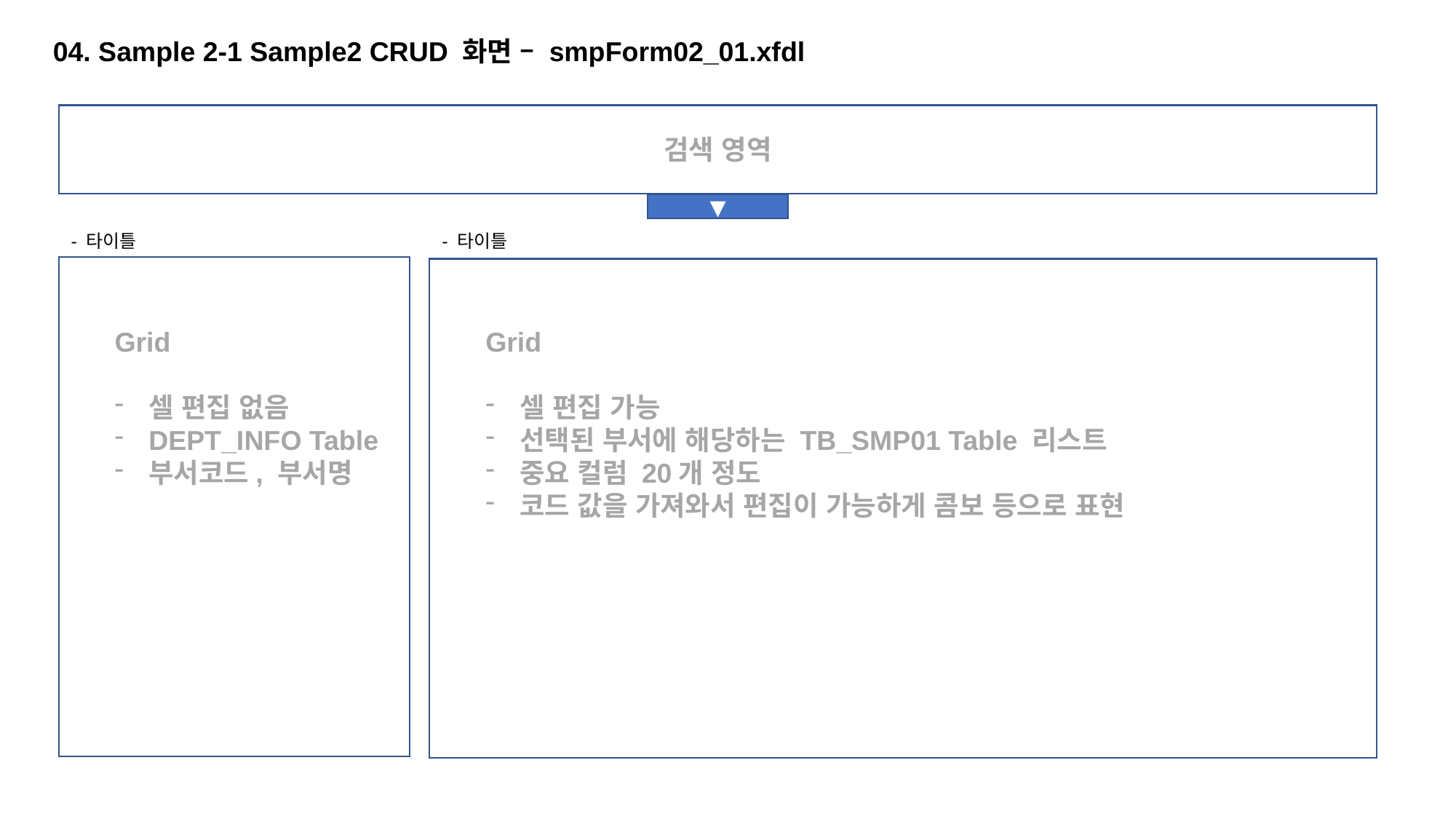

04. Sample 2-1 Sample2 CRUD 화면 – smpForm02_01.xfdl
검색 영역
▼
- 타이틀
- 타이틀

Grid

셀 편집 없음
DEPT_INFO Table
부서코드, 부서명
Grid

셀 편집 가능
선택된 부서에 해당하는 TB_SMP01 Table 리스트
중요 컬럼 20개 정도
코드 값을 가져와서 편집이 가능하게 콤보 등으로 표현